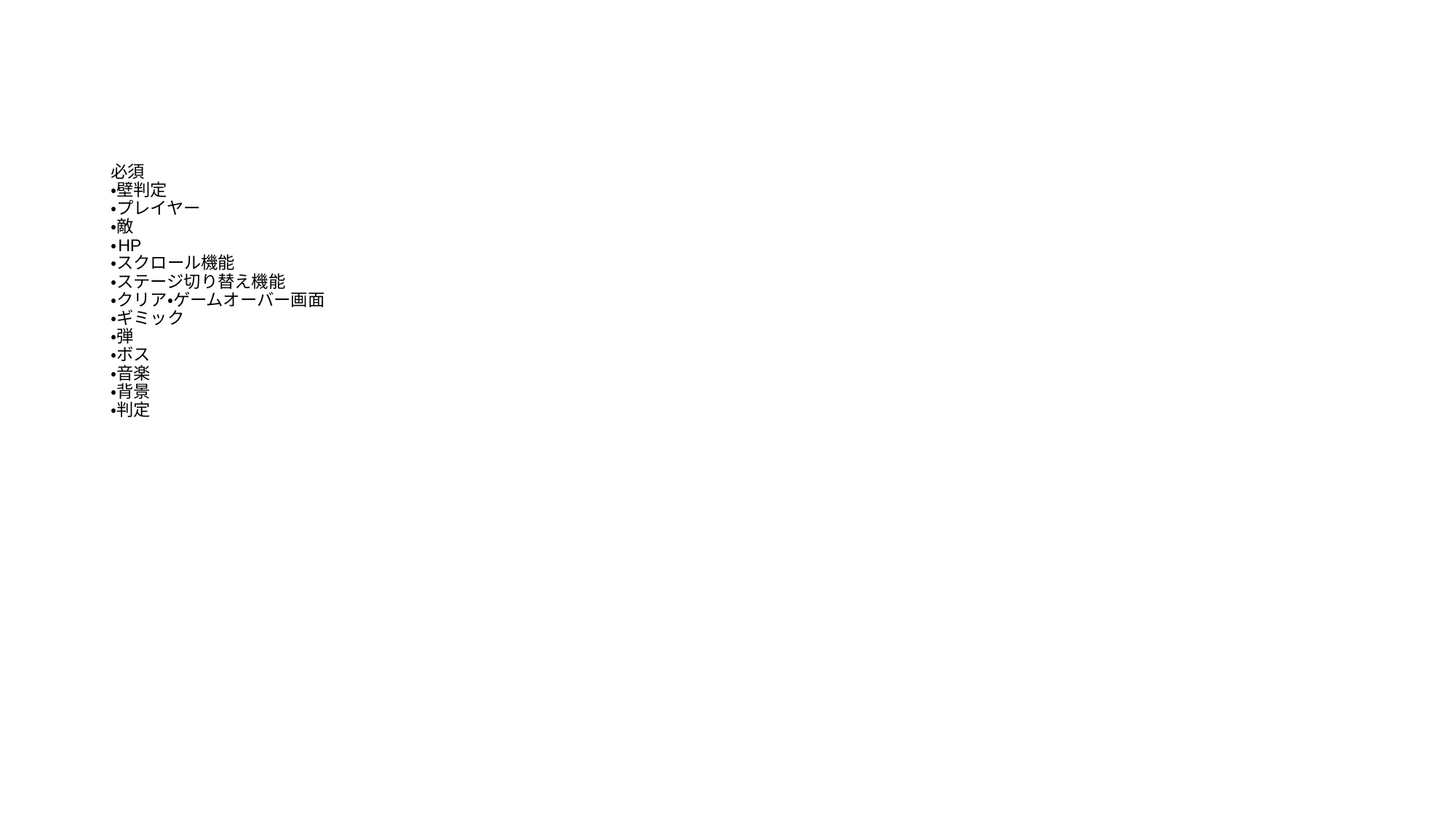

# 必須　 ・壁判定 ・プレイヤー ・敵 ・HP ・スクロール機能 ・ステージ切り替え機能 ・クリア・ゲームオーバー画面 ・ギミック ・弾 ・ボス ・音楽 ・背景 ・判定